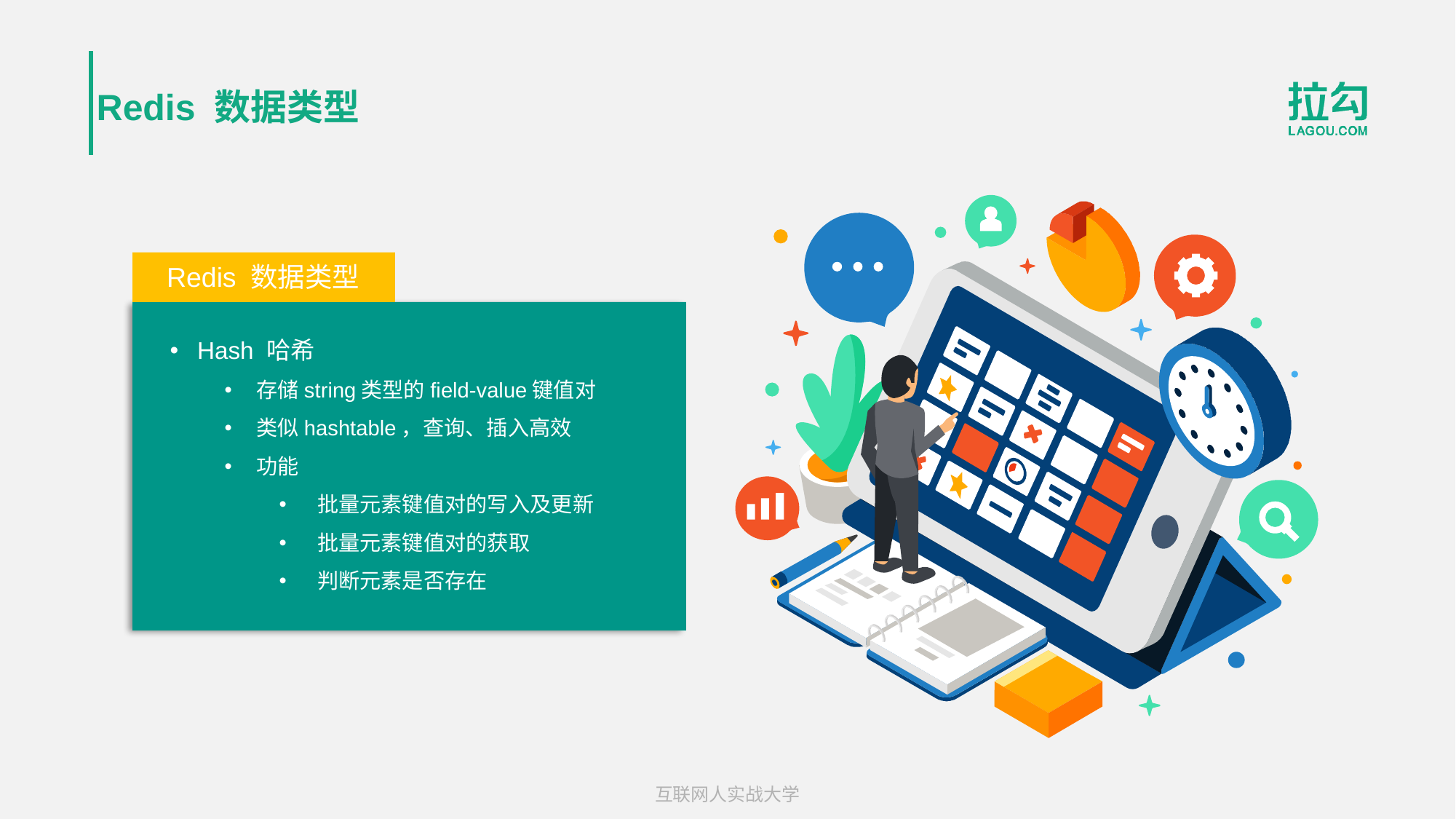

# Redis 数据类型

Redis 数据类型

Hash 哈希
存储string类型的field-value键值对
类似hashtable，查询、插入高效
功能
批量元素键值对的写入及更新
批量元素键值对的获取
判断元素是否存在